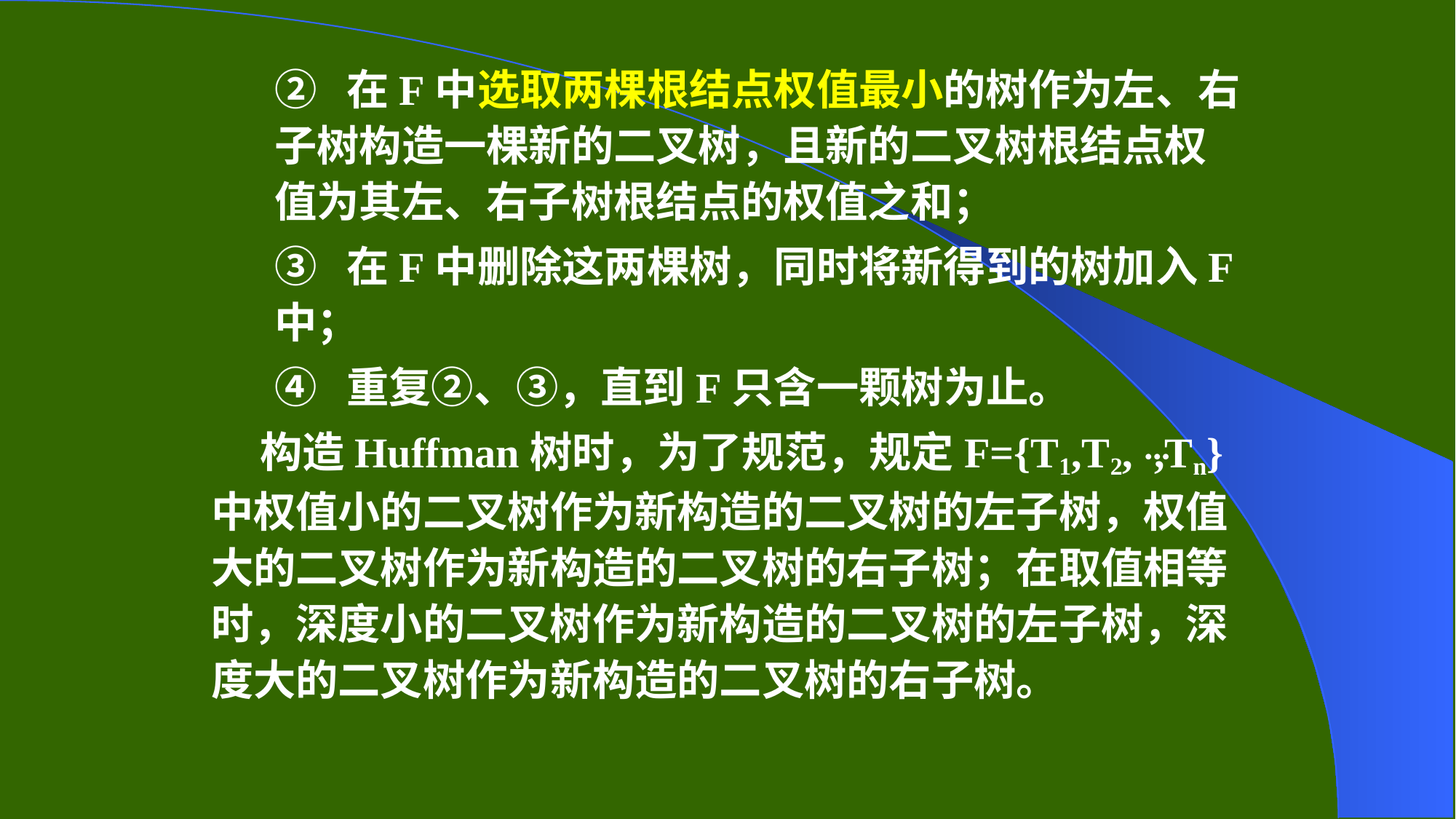

②  在F中选取两棵根结点权值最小的树作为左、右子树构造一棵新的二叉树，且新的二叉树根结点权值为其左、右子树根结点的权值之和；
③  在F中删除这两棵树，同时将新得到的树加入F中；
④  重复②、③，直到F只含一颗树为止。
    构造Huffman树时，为了规范，规定F={T1,T2, ⋯,Tn}中权值小的二叉树作为新构造的二叉树的左子树，权值大的二叉树作为新构造的二叉树的右子树；在取值相等时，深度小的二叉树作为新构造的二叉树的左子树，深度大的二叉树作为新构造的二叉树的右子树。